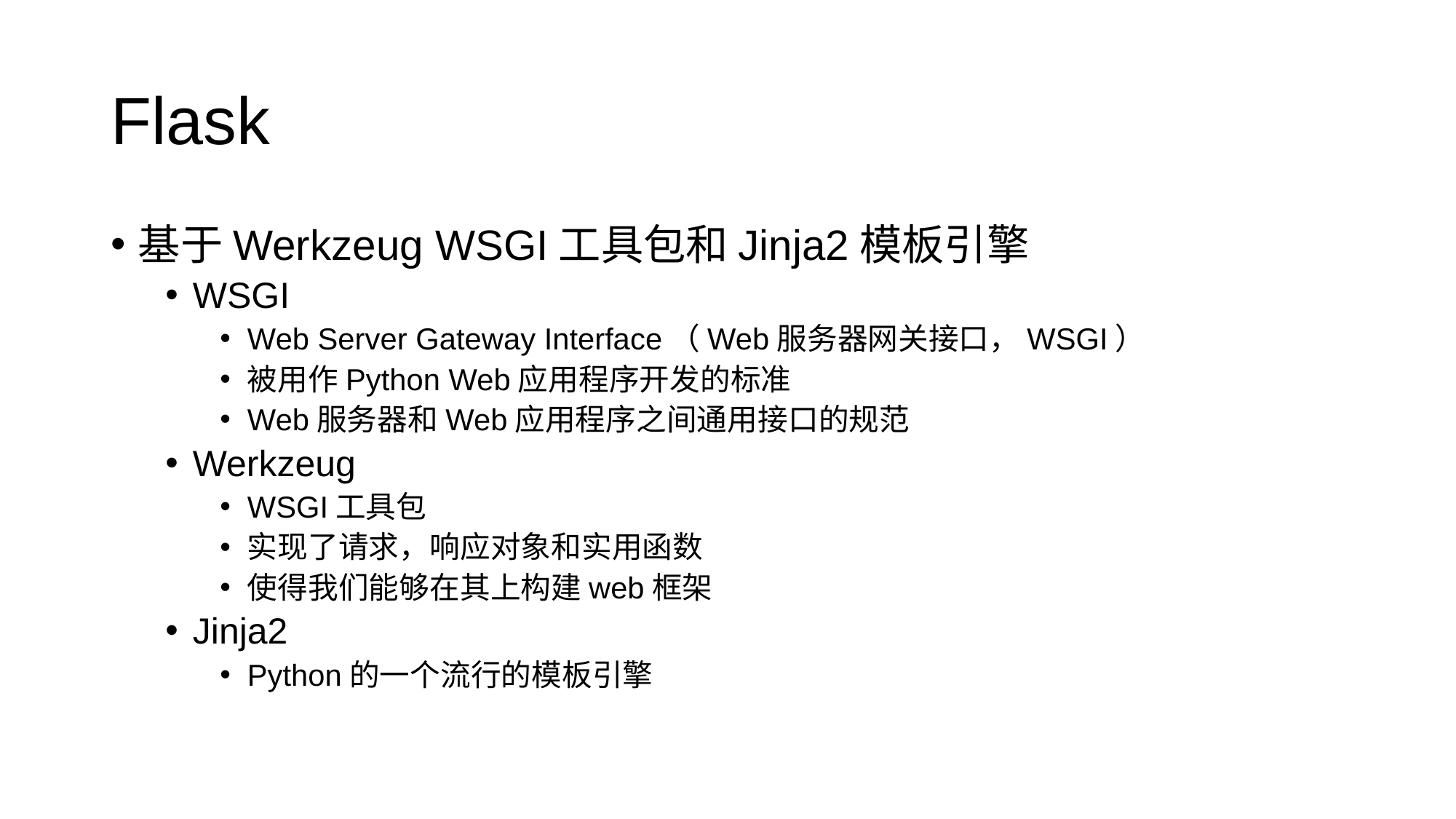

# Flask
基于Werkzeug WSGI工具包和Jinja2模板引擎
WSGI
Web Server Gateway Interface（Web服务器网关接口，WSGI）
被用作Python Web应用程序开发的标准
Web服务器和Web应用程序之间通用接口的规范
Werkzeug
WSGI工具包
实现了请求，响应对象和实用函数
使得我们能够在其上构建web框架
Jinja2
Python的一个流行的模板引擎